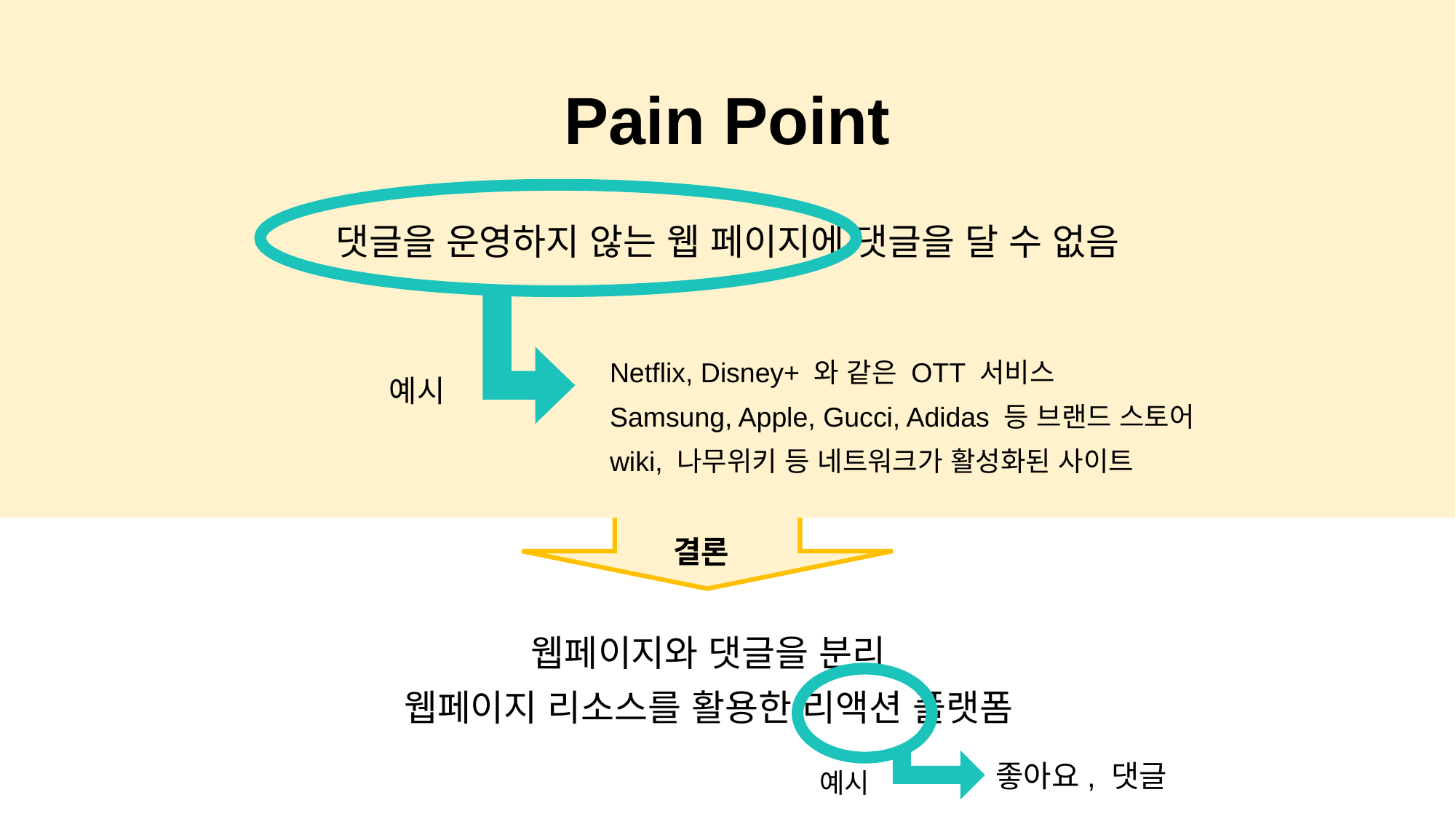

# Pain Point

댓글을 운영하지 않는 웹 페이지에 댓글을 달 수 없음

Netflix, Disney+ 와 같은 OTT 서비스
Samsung, Apple, Gucci, Adidas 등 브랜드 스토어
wiki, 나무위키 등 네트워크가 활성화된 사이트

예시
결론
웹페이지와 댓글을 분리
웹페이지 리소스를 활용한 리액션 플랫폼

좋아요, 댓글
예시